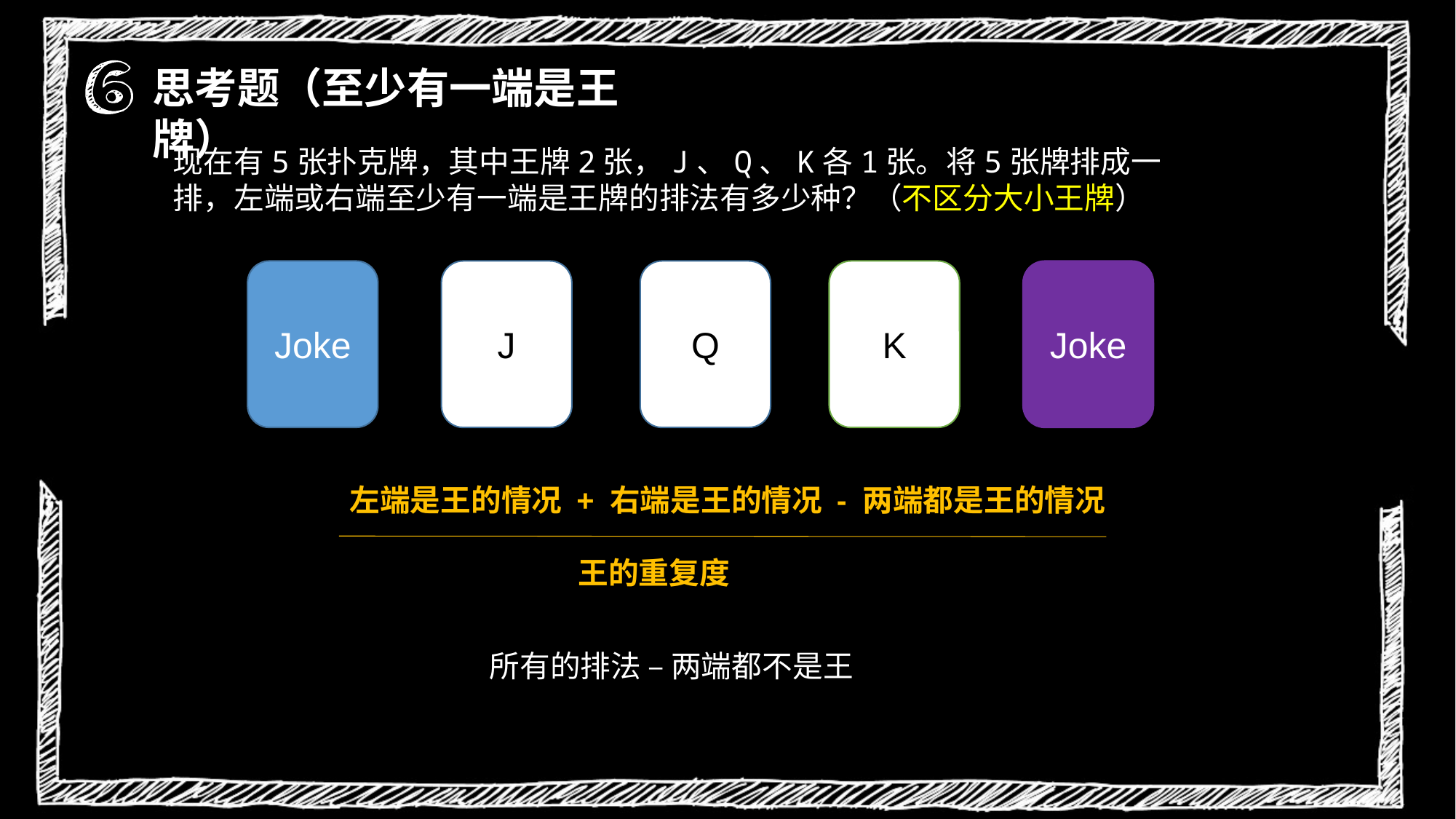

思考题（至少有一端是王牌）

现在有5张扑克牌，其中王牌2张，J、Q、K各1张。将5张牌排成一排，左端或右端至少有一端是王牌的排法有多少种？（不区分大小王牌）
Joke
J
Q
Joke
K
左端是王的情况 + 右端是王的情况 - 两端都是王的情况

                                王的重复度
所有的排法 – 两端都不是王